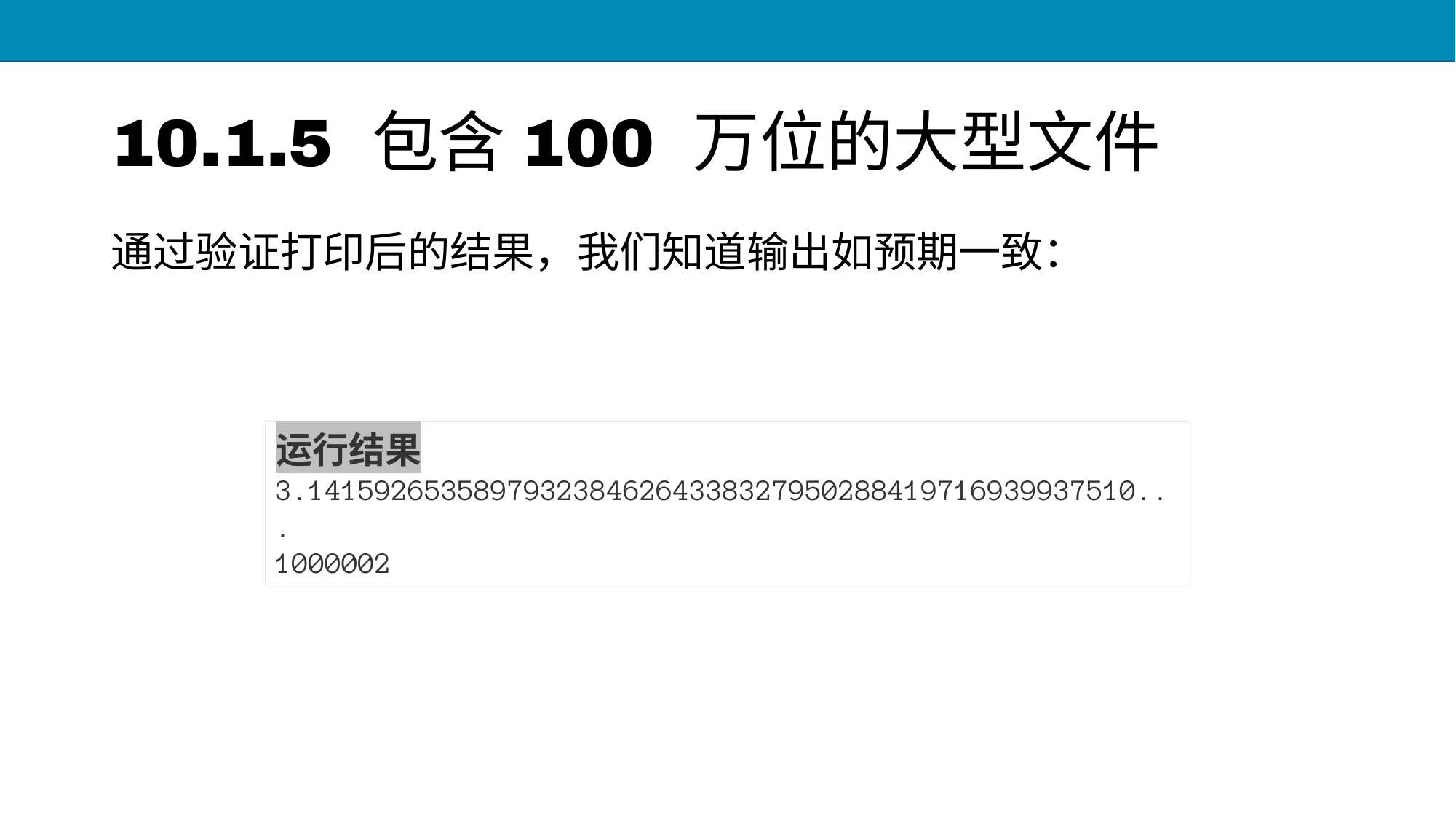

# 10.1.5 包含100 万位的大型文件
通过验证打印后的结果，我们知道输出如预期一致：

运行结果
3.14159265358979323846264338327950288419716939937510...
1000002